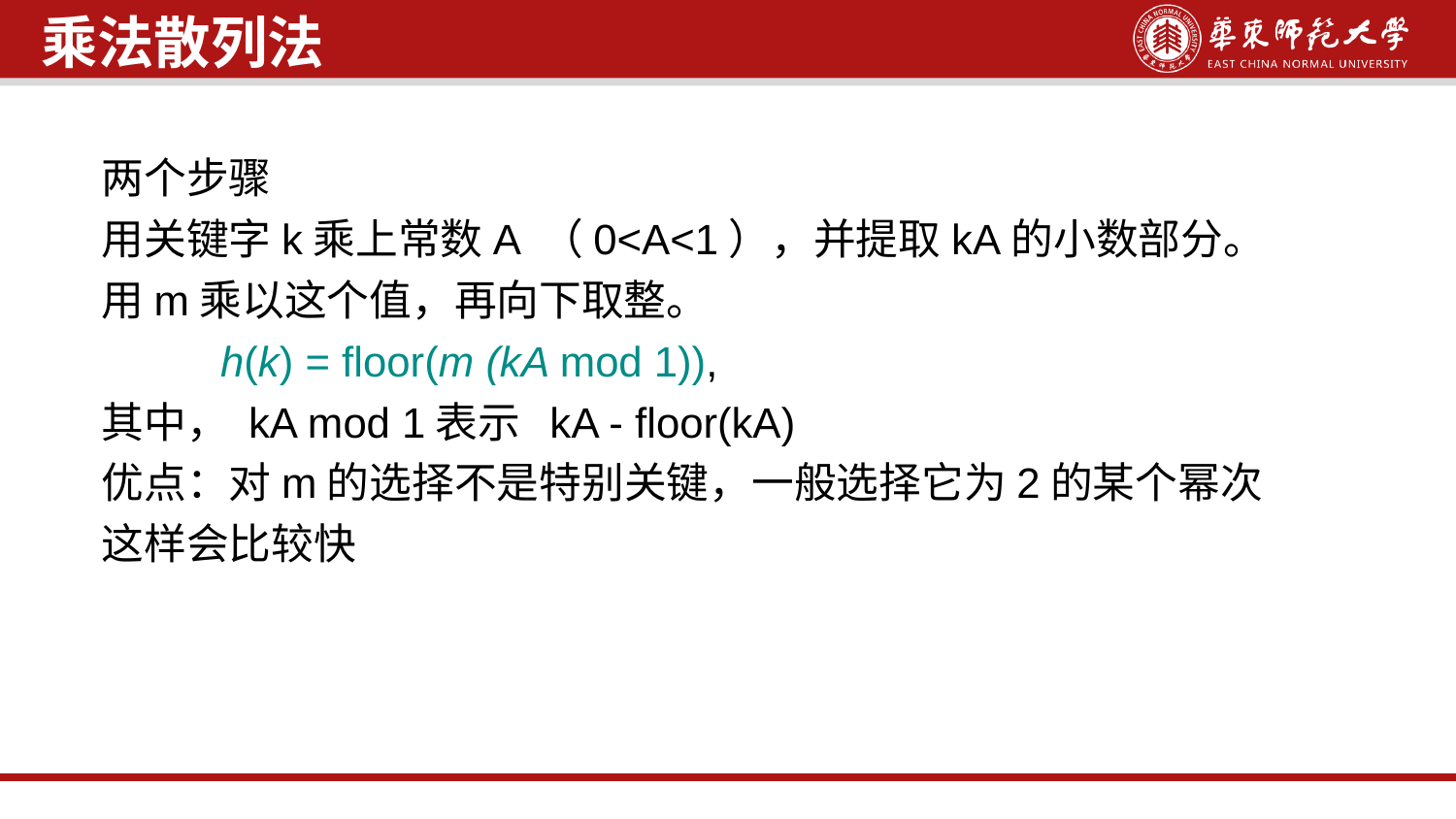

乘法散列法
两个步骤
用关键字k乘上常数A （0<A<1），并提取kA的小数部分。
用m乘以这个值，再向下取整。
          h(k) = floor(m (kA mod 1)),
其中， kA mod 1表示  kA - floor(kA)
优点：对m的选择不是特别关键，一般选择它为2的某个幂次
这样会比较快